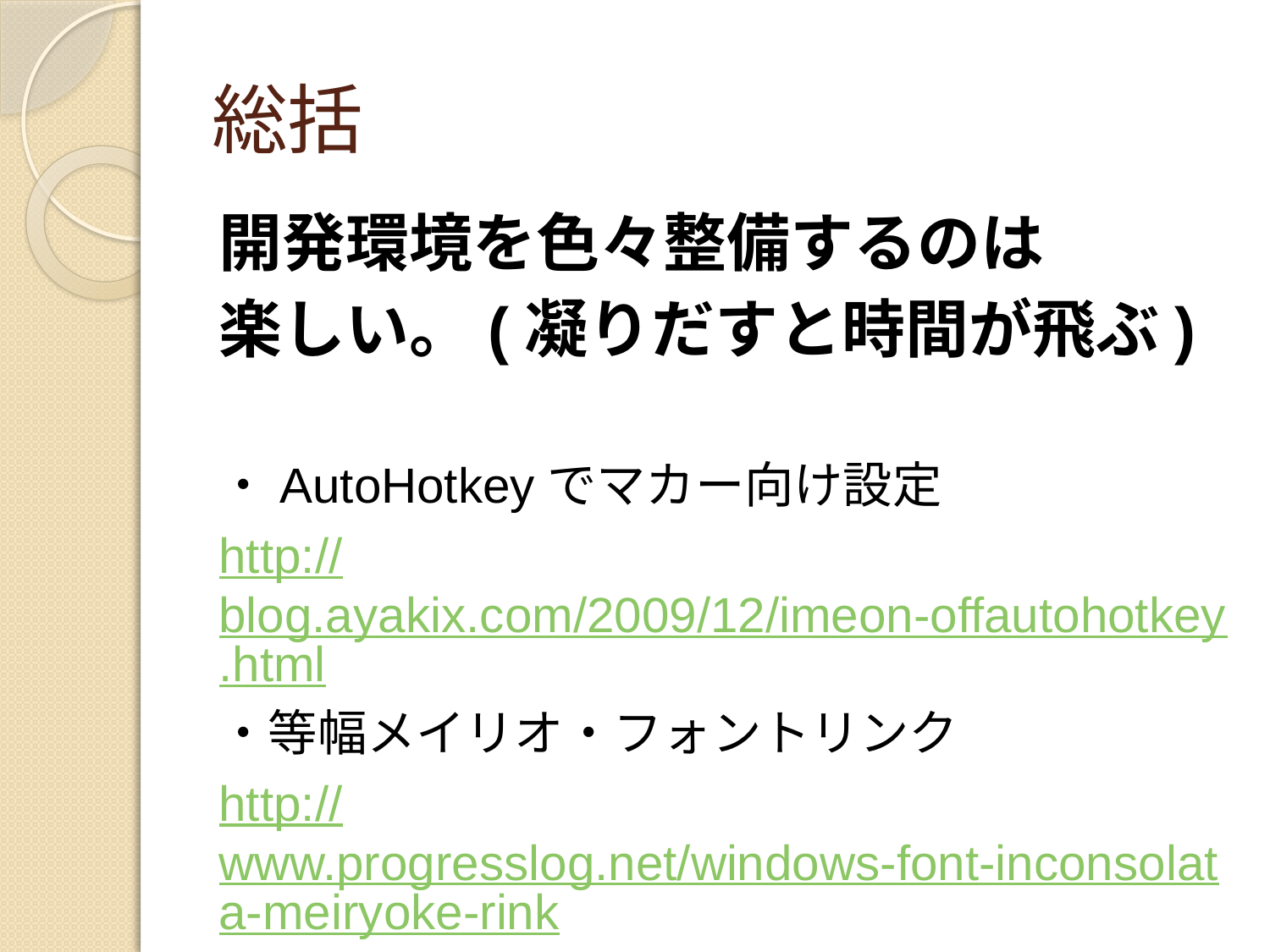

# 総括
開発環境を色々整備するのは
楽しい。(凝りだすと時間が飛ぶ)

・AutoHotkeyでマカー向け設定
http://blog.ayakix.com/2009/12/imeon-offautohotkey.html
・等幅メイリオ・フォントリンク
http://www.progresslog.net/windows-font-inconsolata-meiryoke-rink